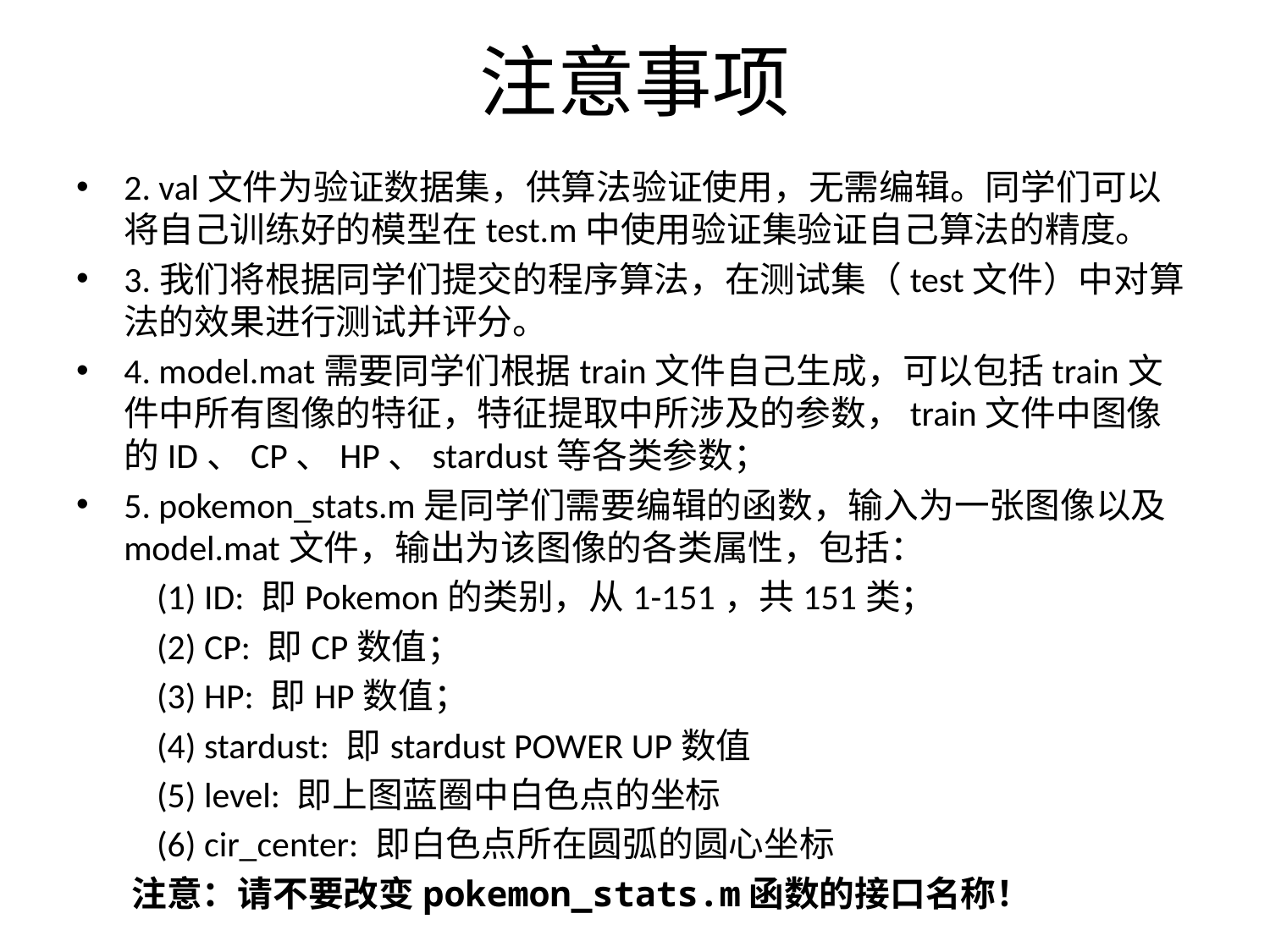

# 注意事项
2. val文件为验证数据集，供算法验证使用，无需编辑。同学们可以将自己训练好的模型在test.m中使用验证集验证自己算法的精度。
3.我们将根据同学们提交的程序算法，在测试集（test文件）中对算法的效果进行测试并评分。
4. model.mat需要同学们根据train文件自己生成，可以包括train文件中所有图像的特征，特征提取中所涉及的参数，train文件中图像的ID、CP、HP、stardust等各类参数；
5. pokemon_stats.m是同学们需要编辑的函数，输入为一张图像以及model.mat文件，输出为该图像的各类属性，包括：
          (1) ID: 即Pokemon的类别，从1-151，共151类；
          (2) CP: 即CP数值；
          (3) HP: 即HP数值；
          (4) stardust: 即stardust POWER UP数值
          (5) level: 即上图蓝圈中白色点的坐标
          (6) cir_center: 即白色点所在圆弧的圆心坐标
      注意：请不要改变pokemon_stats.m函数的接口名称！